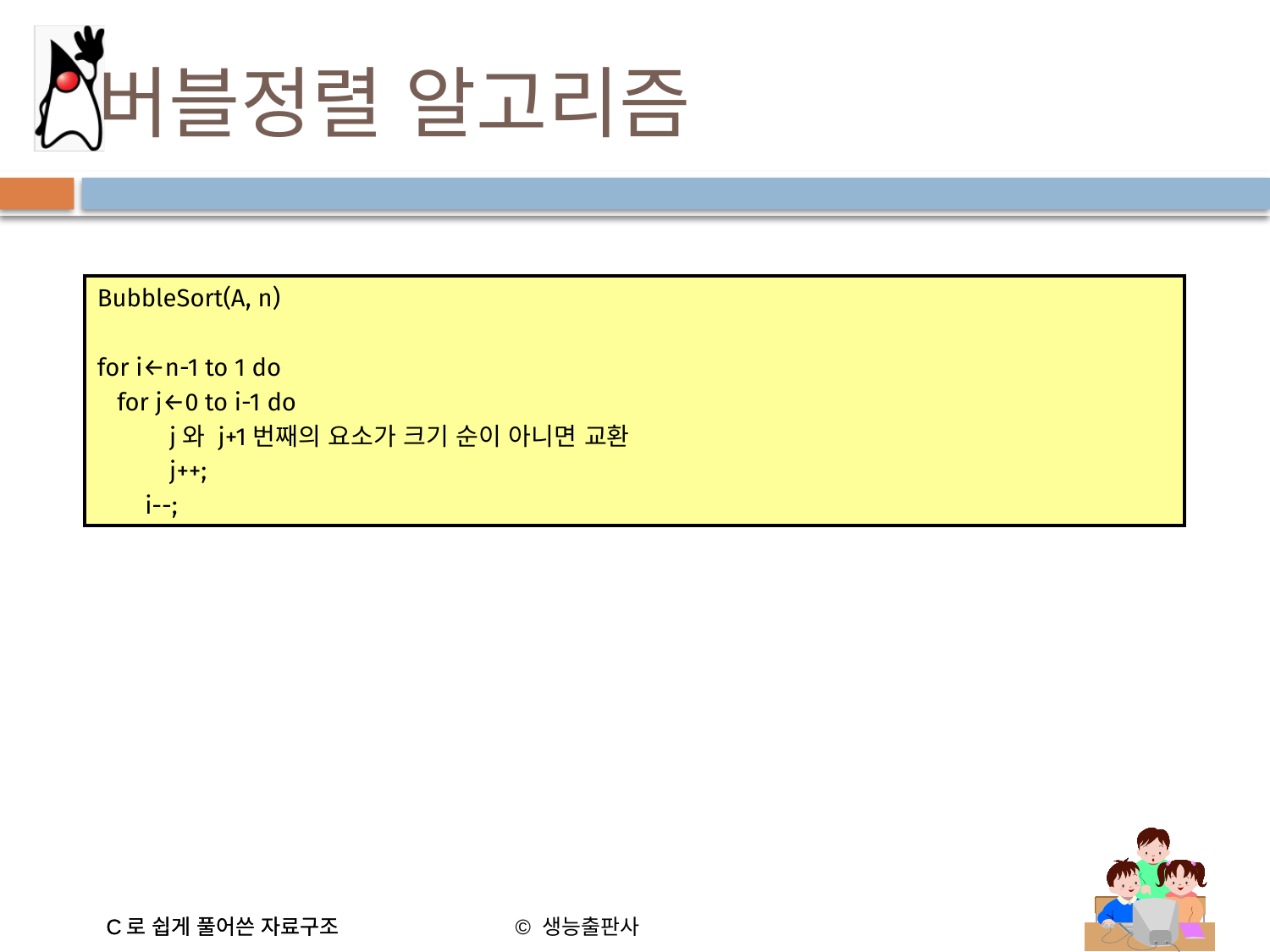

# 버블정렬 알고리즘
BubbleSort(A, n)

for i←n-1 to 1 do
   for j←0 to i-1 do
           j와 j+1번째의 요소가 크기 순이 아니면 교환
           j++;
	i--;